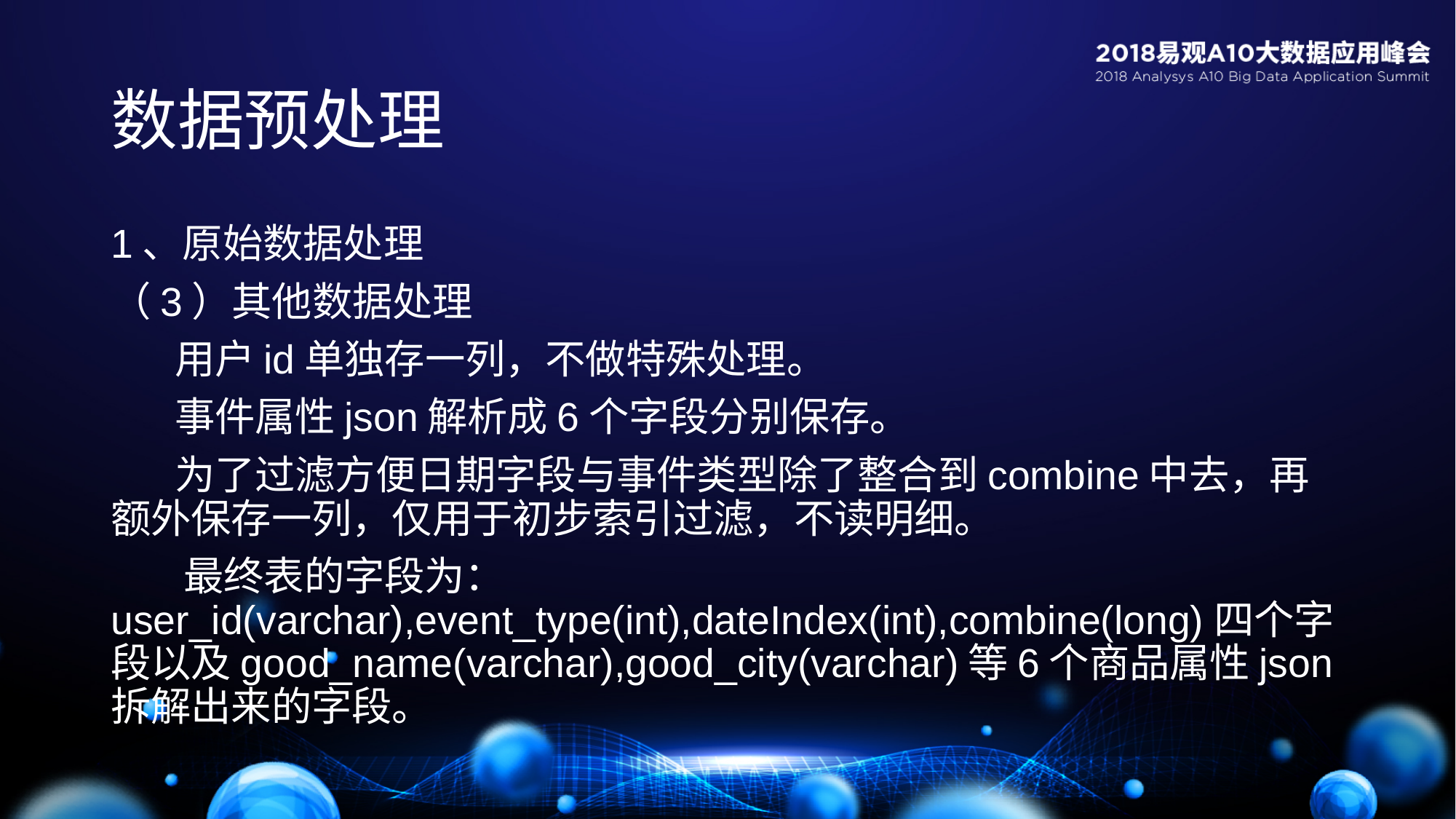

# 数据预处理
1、原始数据处理
（3）其他数据处理
      用户id单独存一列，不做特殊处理。
      事件属性json解析成6个字段分别保存。
      为了过滤方便日期字段与事件类型除了整合到combine中去，再额外保存一列，仅用于初步索引过滤，不读明细。
       最终表的字段为：user_id(varchar),event_type(int),dateIndex(int),combine(long)四个字段以及good_name(varchar),good_city(varchar)等6个商品属性json拆解出来的字段。